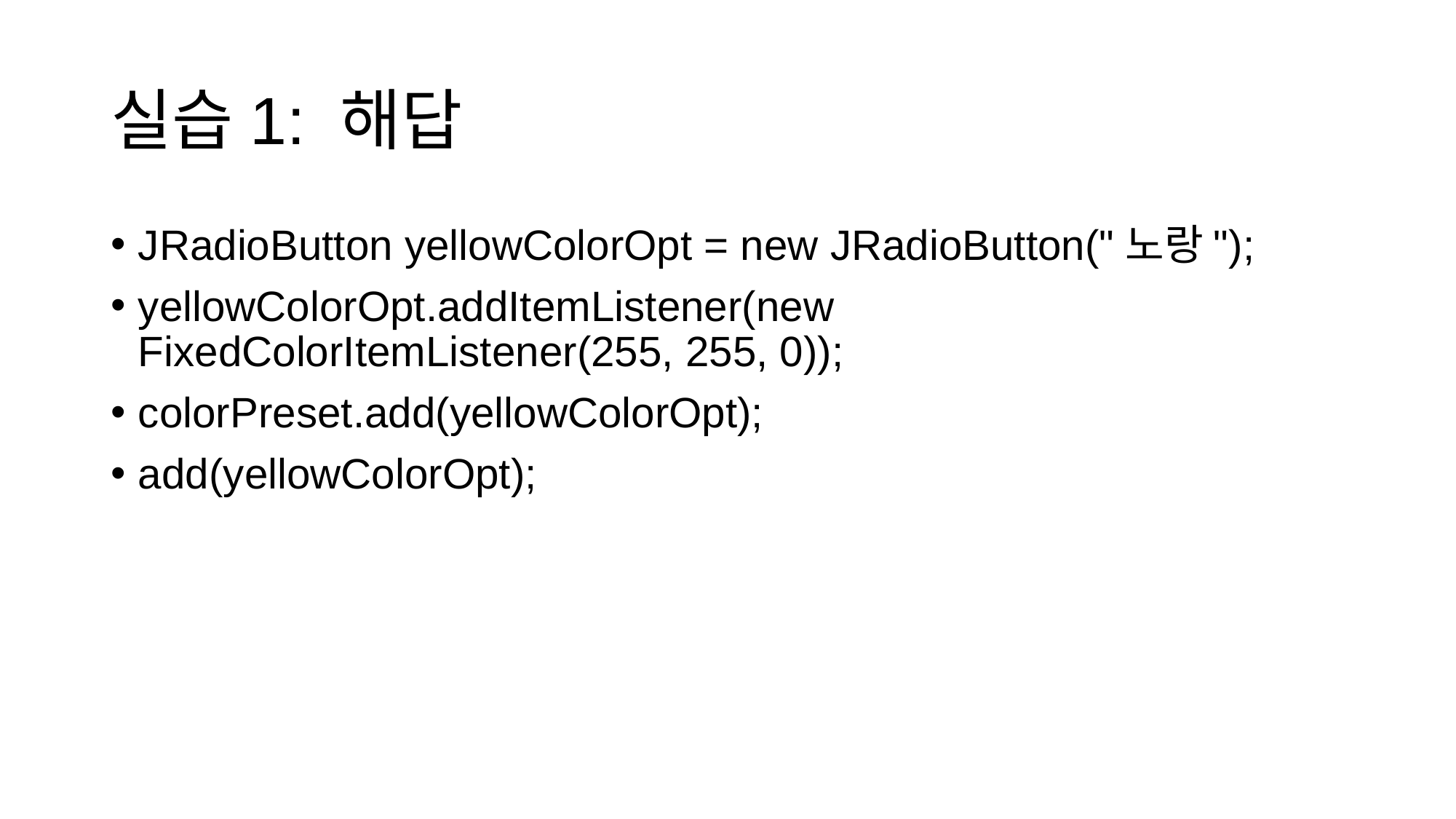

# 실습1: 해답
JRadioButton yellowColorOpt = new JRadioButton("노랑");
yellowColorOpt.addItemListener(new FixedColorItemListener(255, 255, 0));
colorPreset.add(yellowColorOpt);
add(yellowColorOpt);